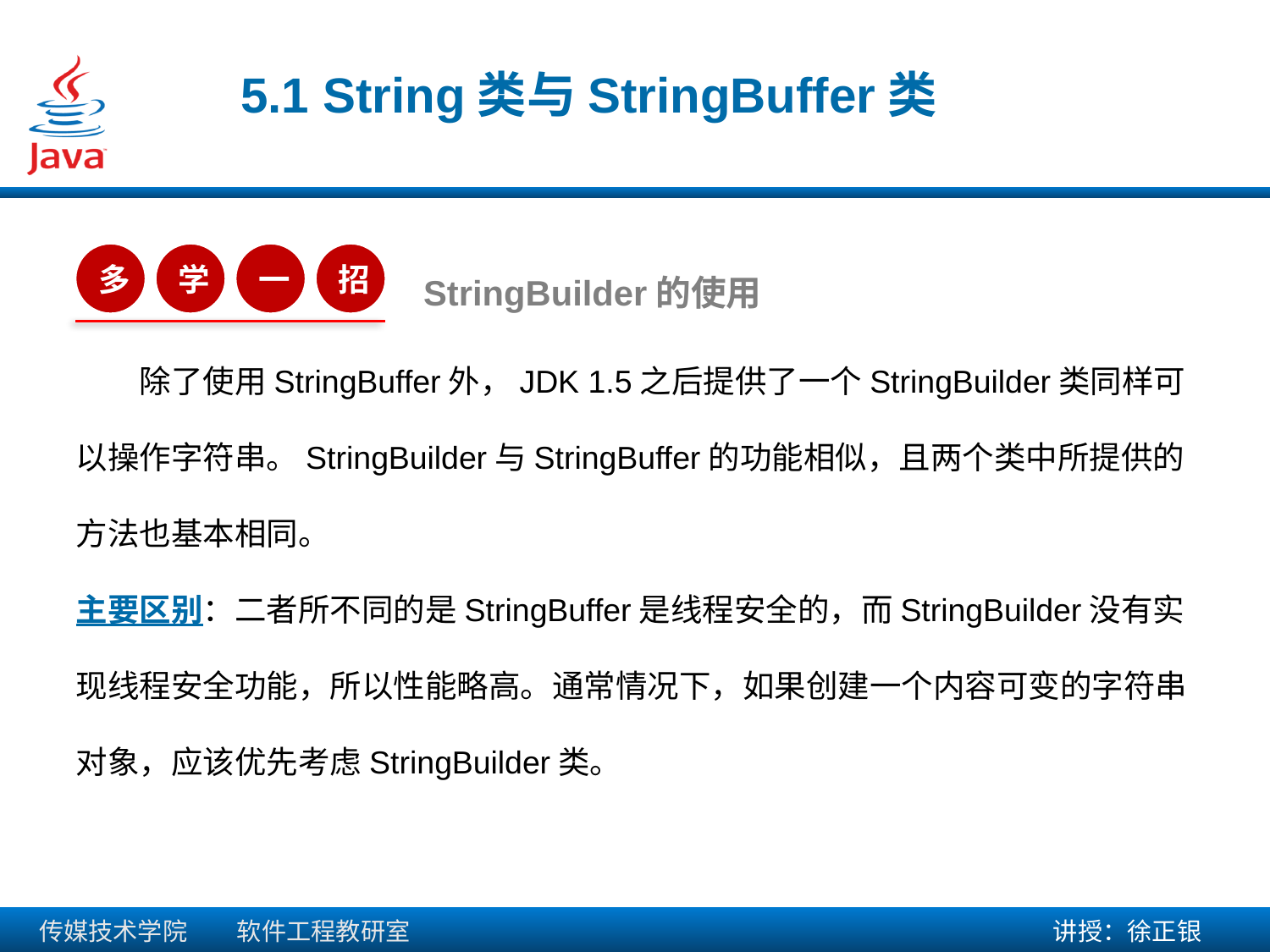

5.1 String类与StringBuffer类
多
学
一
招
StringBuilder的使用
除了使用StringBuffer外，JDK 1.5之后提供了一个StringBuilder类同样可以操作字符串。StringBuilder与StringBuffer的功能相似，且两个类中所提供的方法也基本相同。
主要区别：二者所不同的是StringBuffer是线程安全的，而StringBuilder没有实现线程安全功能，所以性能略高。通常情况下，如果创建一个内容可变的字符串对象，应该优先考虑StringBuilder类。